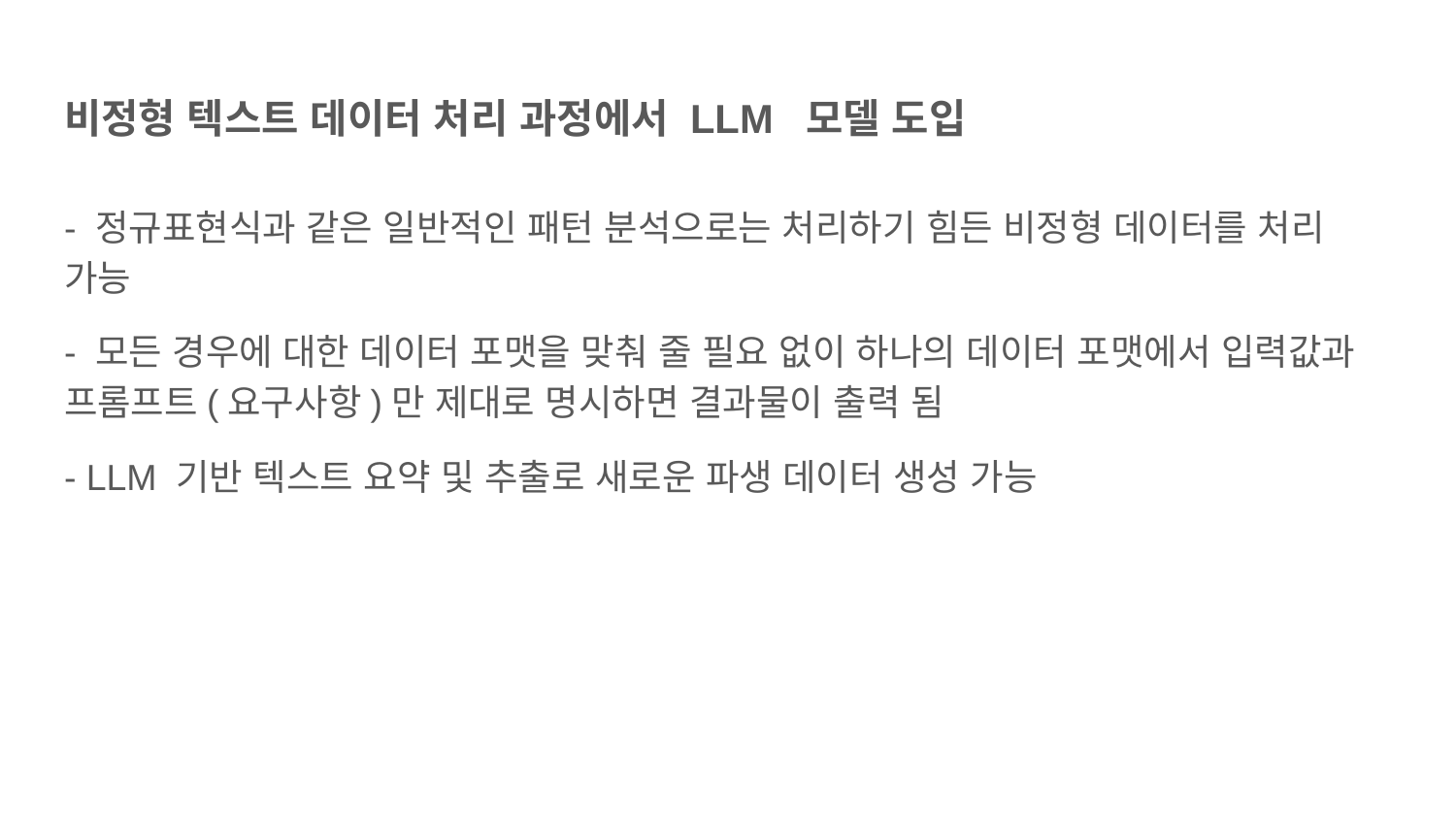

# 비정형 텍스트 데이터 처리 과정에서 LLM  모델 도입
- 정규표현식과 같은 일반적인 패턴 분석으로는 처리하기 힘든 비정형 데이터를 처리 가능
- 모든 경우에 대한 데이터 포맷을 맞춰 줄 필요 없이 하나의 데이터 포맷에서 입력값과 프롬프트(요구사항)만 제대로 명시하면 결과물이 출력 됨
- LLM 기반 텍스트 요약 및 추출로 새로운 파생 데이터 생성 가능